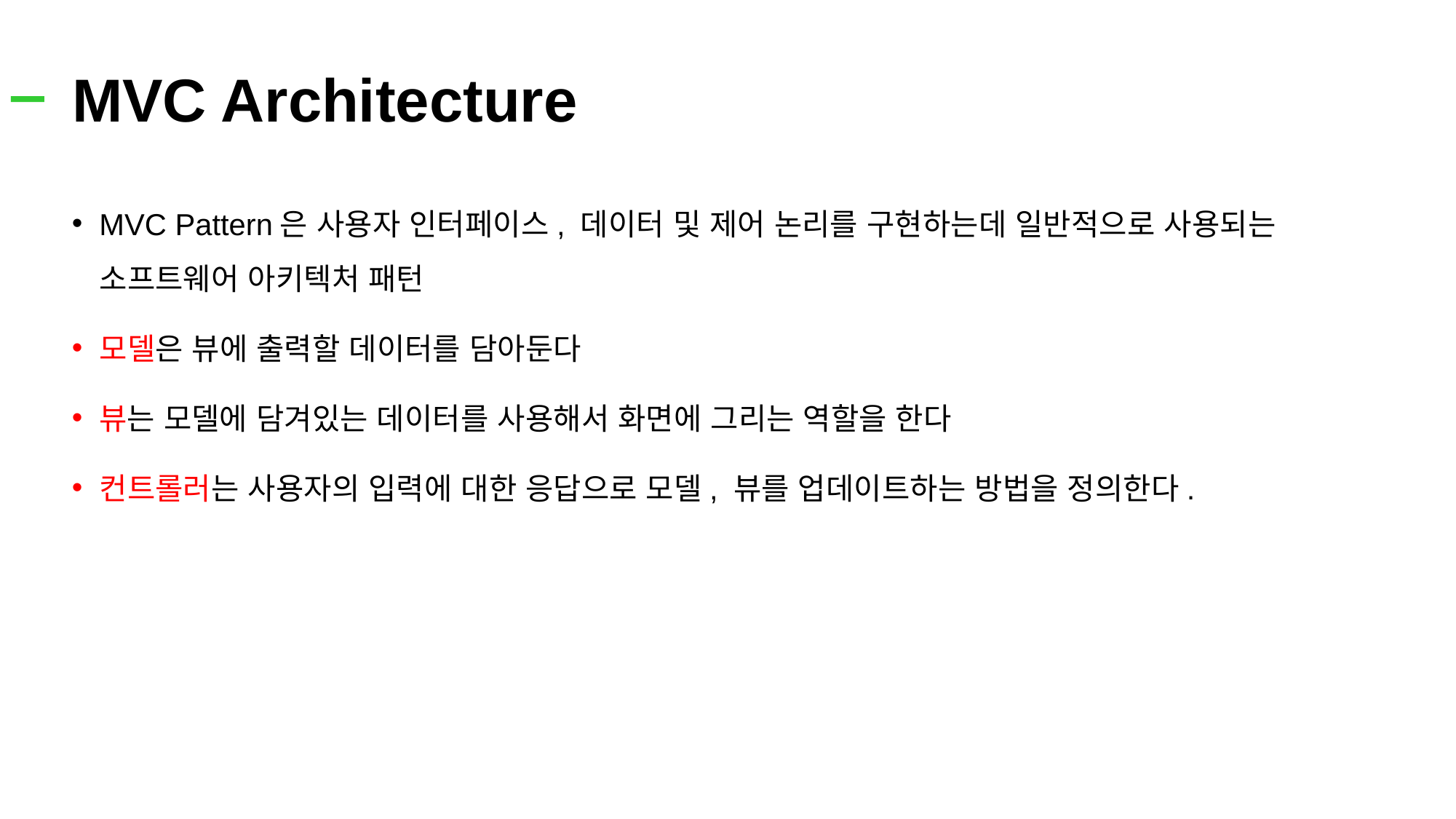

# MVC Architecture

MVC Pattern은 사용자 인터페이스, 데이터 및 제어 논리를 구현하는데 일반적으로 사용되는 소프트웨어 아키텍처 패턴
모델은 뷰에 출력할 데이터를 담아둔다
뷰는 모델에 담겨있는 데이터를 사용해서 화면에 그리는 역할을 한다
컨트롤러는 사용자의 입력에 대한 응답으로 모델, 뷰를 업데이트하는 방법을 정의한다.